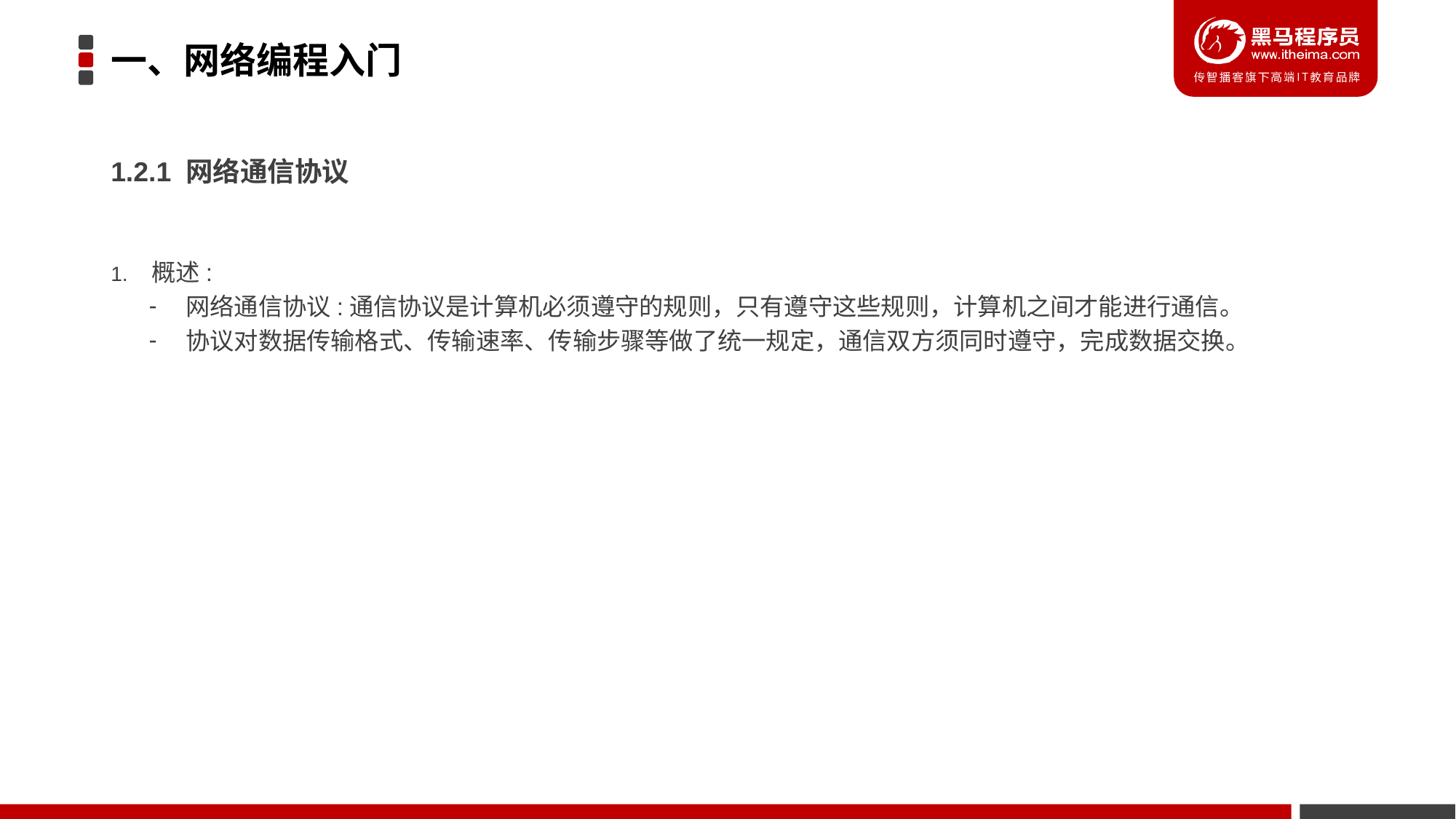

# 一、网络编程入门
1.2.1 网络通信协议
概述:
网络通信协议:通信协议是计算机必须遵守的规则，只有遵守这些规则，计算机之间才能进行通信。
协议对数据传输格式、传输速率、传输步骤等做了统一规定，通信双方须同时遵守，完成数据交换。